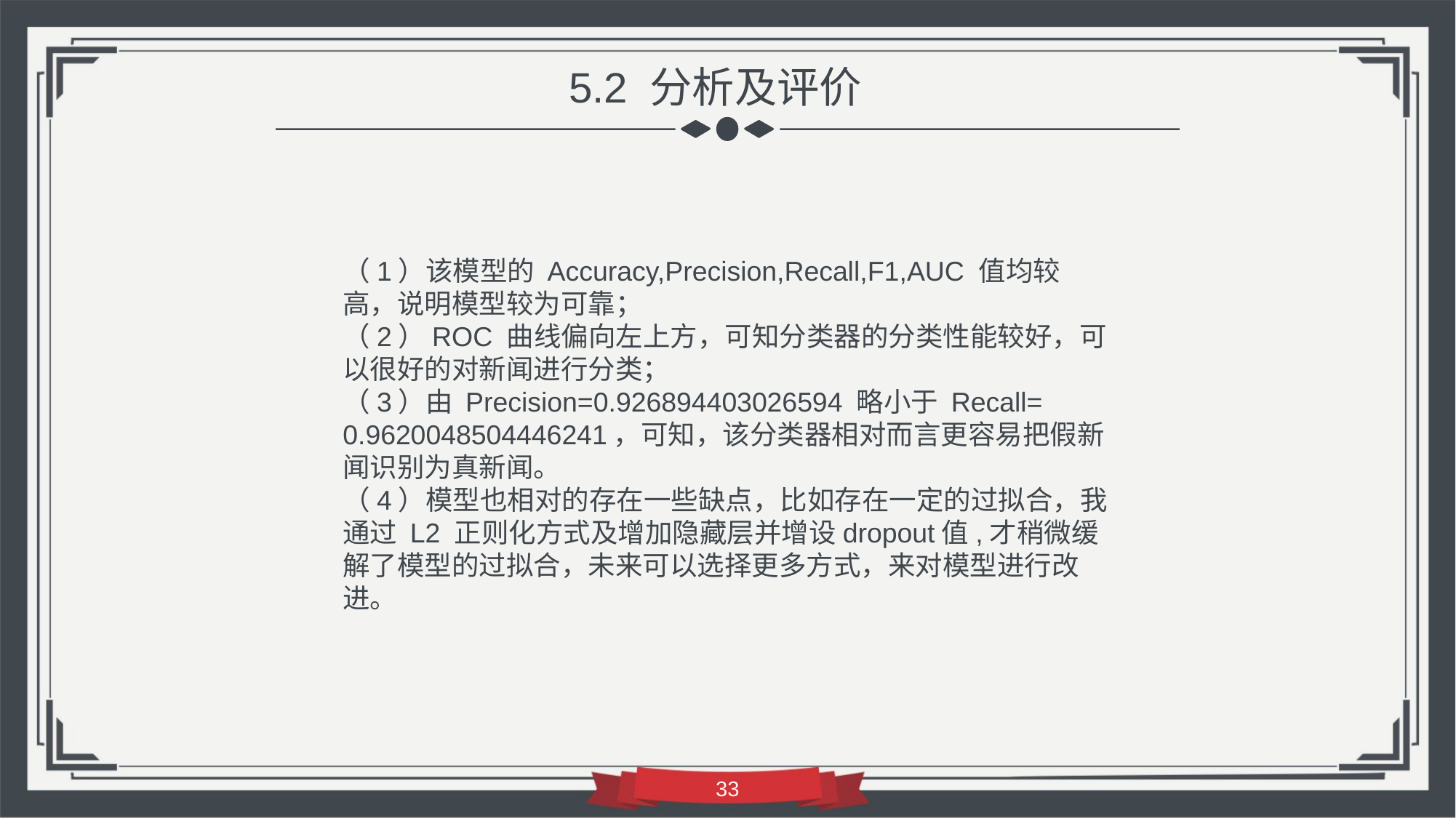

5.2 分析及评价

（1）该模型的 Accuracy,Precision,Recall,F1,AUC 值均较高，说明模型较为可靠；
（2）ROC 曲线偏向左上方，可知分类器的分类性能较好，可以很好的对新闻进行分类；
（3）由 Precision=0.926894403026594 略小于 Recall= 0.9620048504446241，可知，该分类器相对而言更容易把假新闻识别为真新闻。
（4）模型也相对的存在一些缺点，比如存在一定的过拟合，我通过 L2 正则化方式及增加隐藏层并增设dropout值,才稍微缓解了模型的过拟合，未来可以选择更多方式，来对模型进行改进。